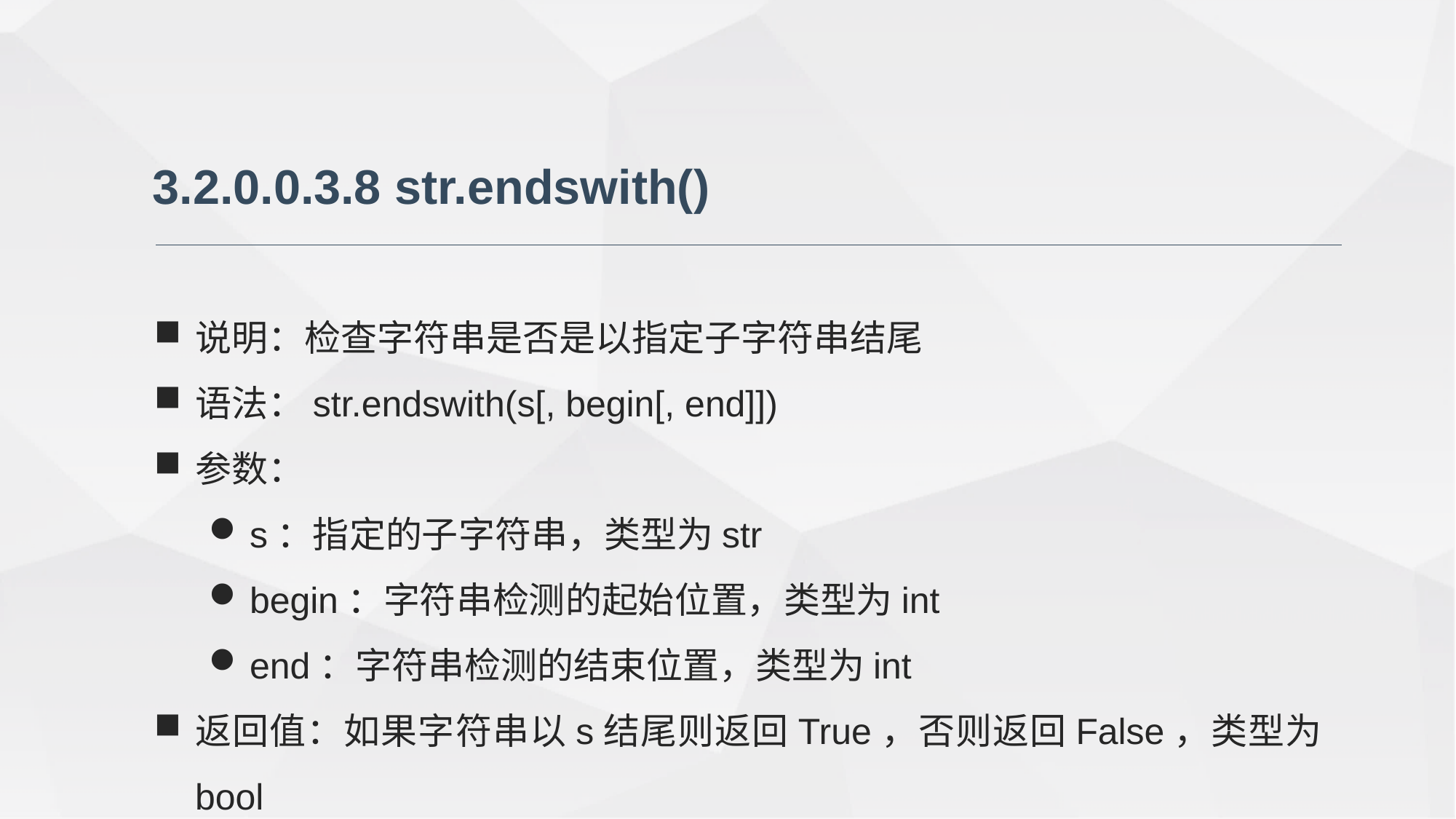

3.2.0.0.3.8 str.endswith()
说明：检查字符串是否是以指定子字符串结尾
语法：str.endswith(s[, begin[, end]])
参数：
s：指定的子字符串，类型为str
begin：字符串检测的起始位置，类型为int
end：字符串检测的结束位置，类型为int
返回值：如果字符串以s结尾则返回True，否则返回False，类型为bool